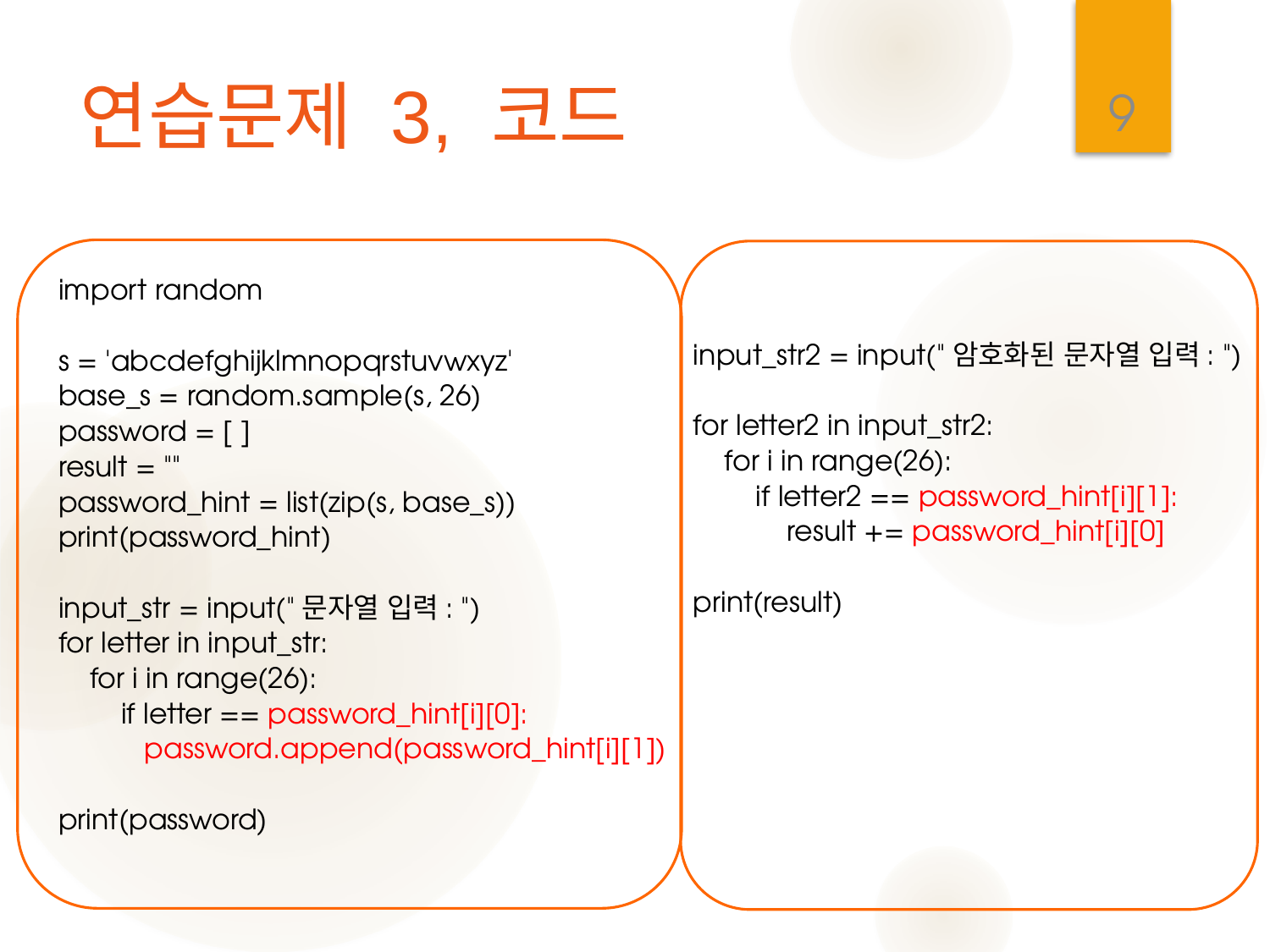

9
# 연습문제 3, 코드

input_str2 = input("암호화된 문자열 입력: ")

for letter2 in input_str2:
    for i in range(26):
        if letter2 == password_hint[i][1]:
            result += password_hint[i][0]
print(result)

import random
s = 'abcdefghijklmnopqrstuvwxyz'
base_s = random.sample(s, 26)
password = [ ]
result = ""
password_hint = list(zip(s, base_s))
print(password_hint)
input_str = input("문자열 입력: ")
for letter in input_str:
    for i in range(26):
        if letter == password_hint[i][0]:
           password.append(password_hint[i][1])
print(password)